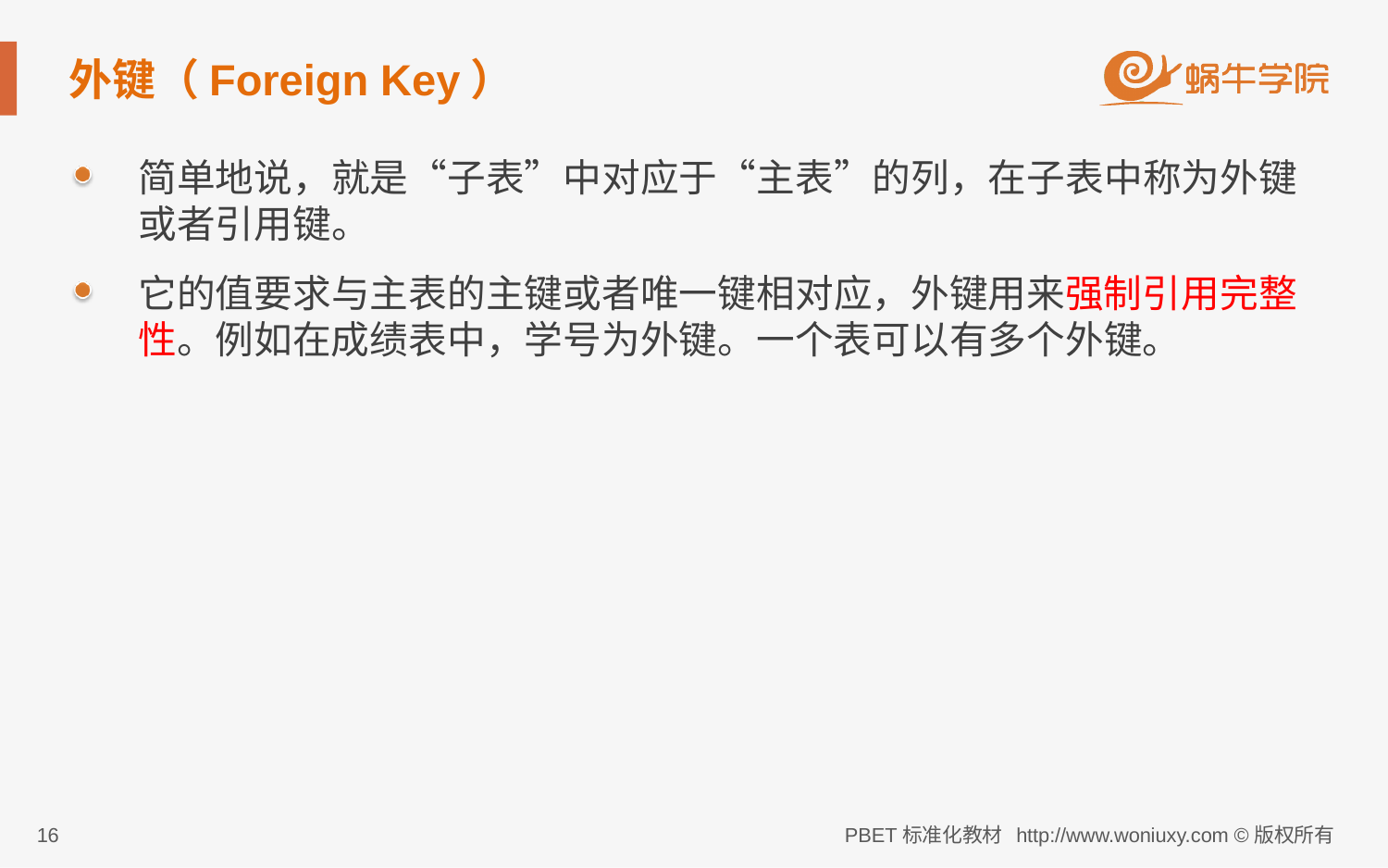

# 外键（Foreign Key）
简单地说，就是“子表”中对应于“主表”的列，在子表中称为外键或者引用键。
它的值要求与主表的主键或者唯一键相对应，外键用来强制引用完整性。例如在成绩表中，学号为外键。一个表可以有多个外键。